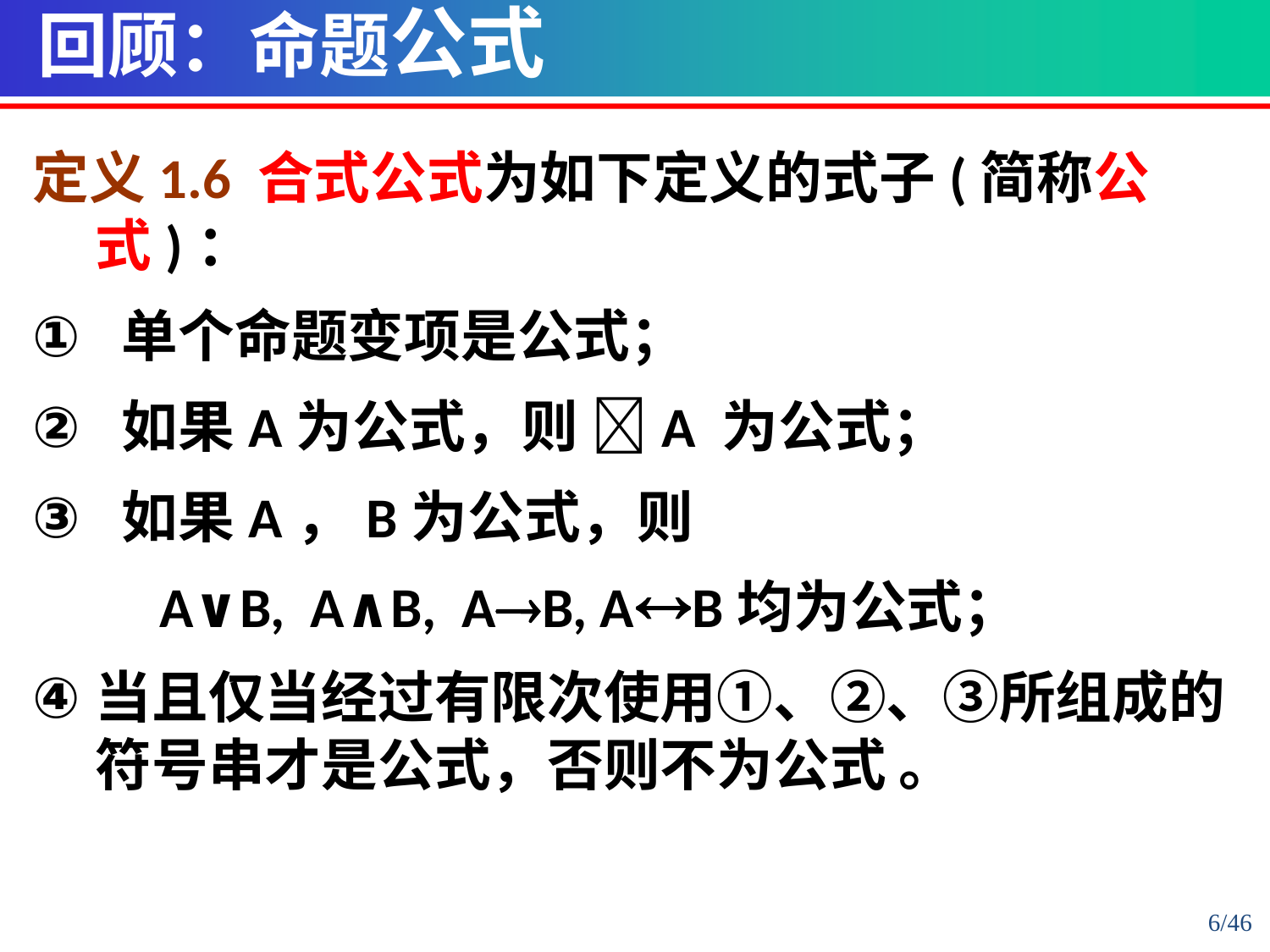

回顾：命题公式
定义1.6 合式公式为如下定义的式子(简称公式)：
 单个命题变项是公式；
 如果A为公式，则 ¬A 为公式；
 如果A，B为公式，则
          A∨B,  A∧B,  A→B, A↔B均为公式；
当且仅当经过有限次使用①、②、③所组成的符号串才是公式，否则不为公式 。
6/46